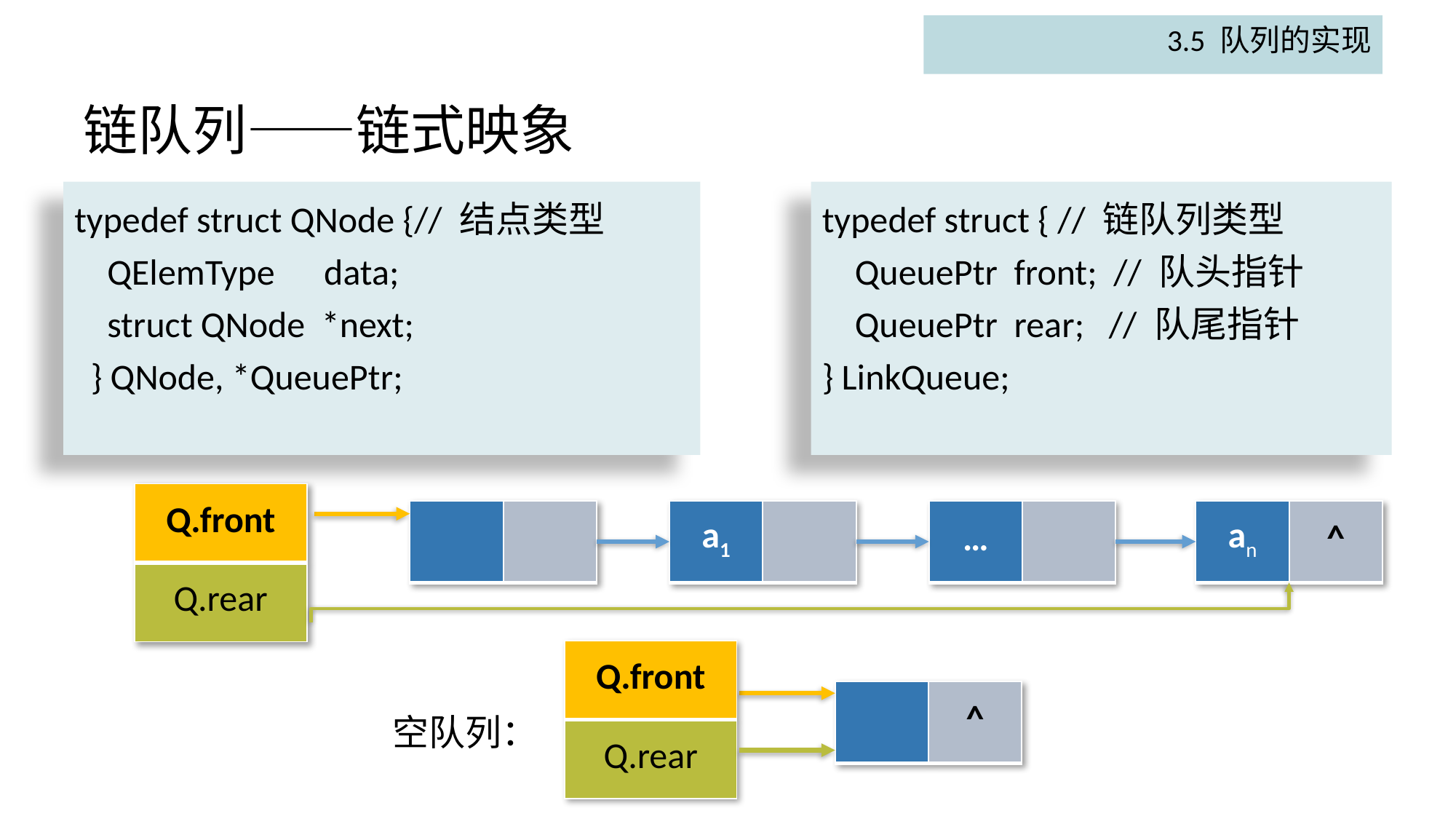

3.5 队列的实现

# 链队列——链式映象
typedef struct QNode {// 结点类型
    QElemType      data;
    struct QNode  *next;
  } QNode, *QueuePtr;
typedef struct { // 链队列类型
    QueuePtr  front;  // 队头指针
    QueuePtr  rear;   // 队尾指针
} LinkQueue;
| Q.front |
| --- |
| Q.rear |
| a1 |  |
| --- | --- |
| … |  |
| --- | --- |
| an | ^ |
| --- | --- |
|  |  |
| --- | --- |
| Q.front |
| --- |
| Q.rear |
|  | ^ |
| --- | --- |
空队列：